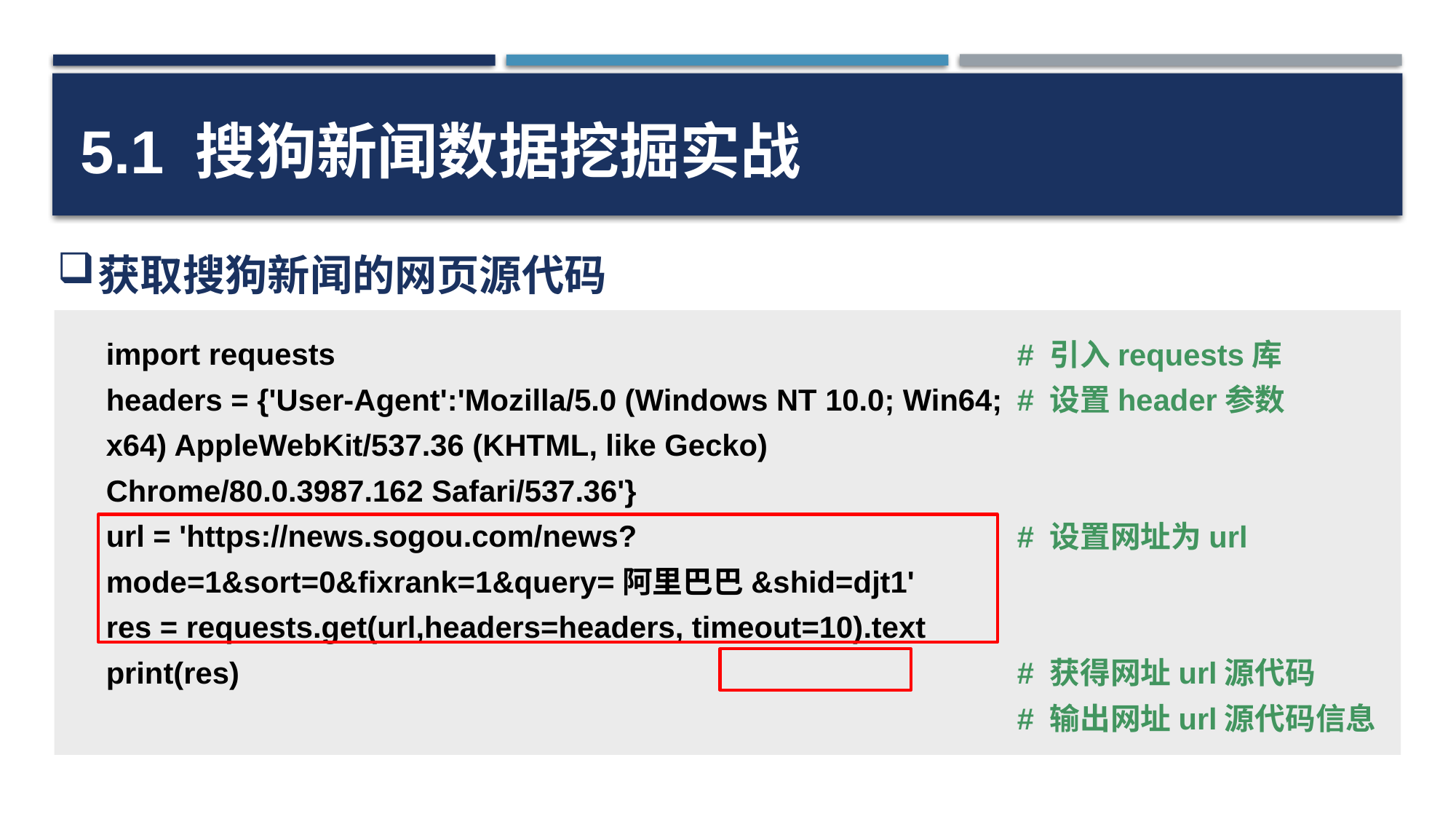

5.1 搜狗新闻数据挖掘实战
获取搜狗新闻的网页源代码

import requests
headers = {'User-Agent':'Mozilla/5.0 (Windows NT 10.0; Win64; x64) AppleWebKit/537.36 (KHTML, like Gecko) Chrome/80.0.3987.162 Safari/537.36'}
url = 'https://news.sogou.com/news?mode=1&sort=0&fixrank=1&query=阿里巴巴&shid=djt1'
res = requests.get(url,headers=headers, timeout=10).text
print(res)
# 引入requests库
# 设置header参数

# 设置网址为url

# 获得网址url源代码
# 输出网址url源代码信息

49